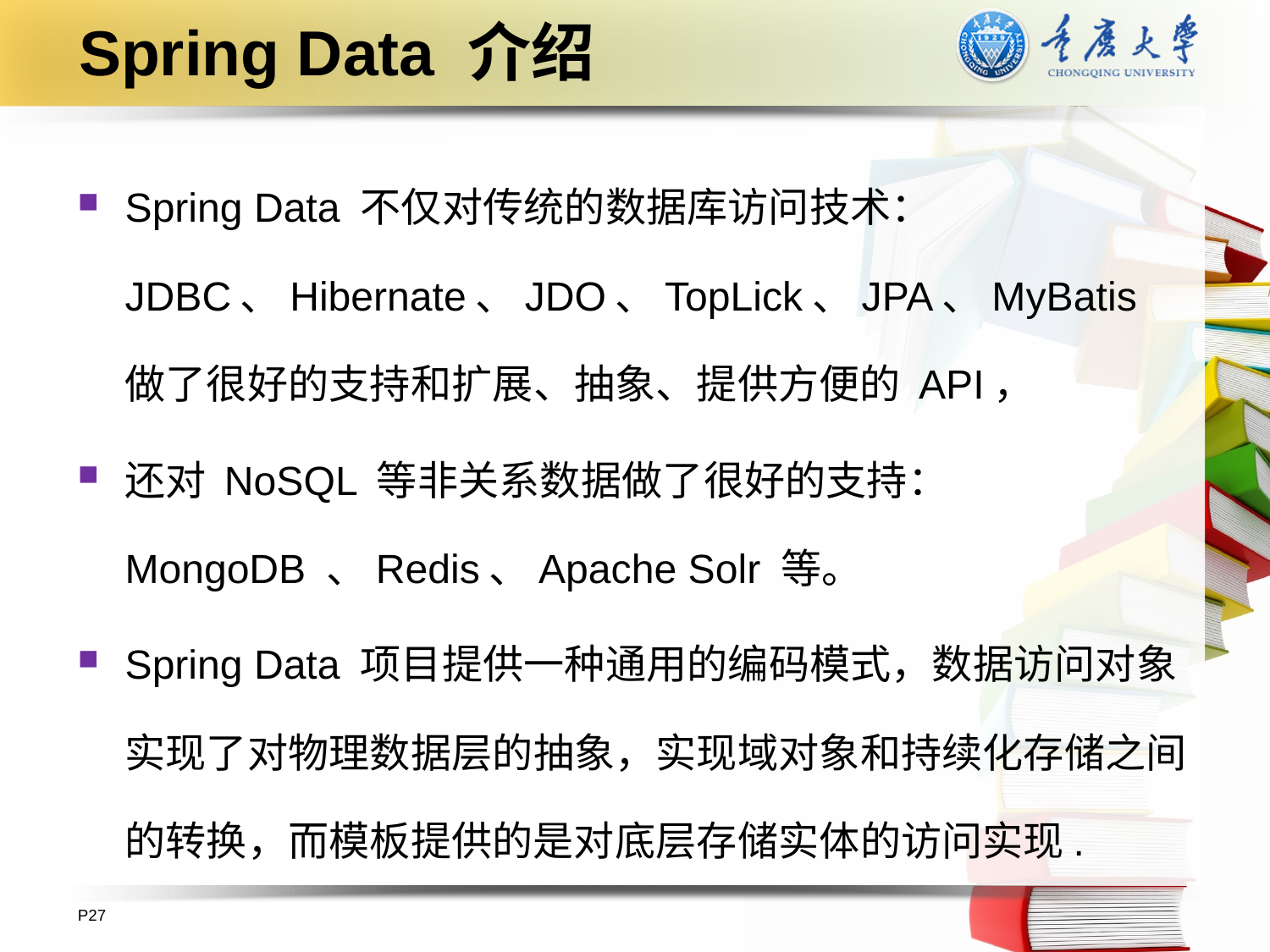

# Spring Data 介绍
Spring Data 不仅对传统的数据库访问技术：JDBC、Hibernate、JDO、TopLick、JPA、MyBatis 做了很好的支持和扩展、抽象、提供方便的 API，
还对 NoSQL 等非关系数据做了很好的支持：MongoDB 、Redis、Apache Solr 等。
Spring Data 项目提供一种通用的编码模式，数据访问对象实现了对物理数据层的抽象，实现域对象和持续化存储之间的转换，而模板提供的是对底层存储实体的访问实现.
P27